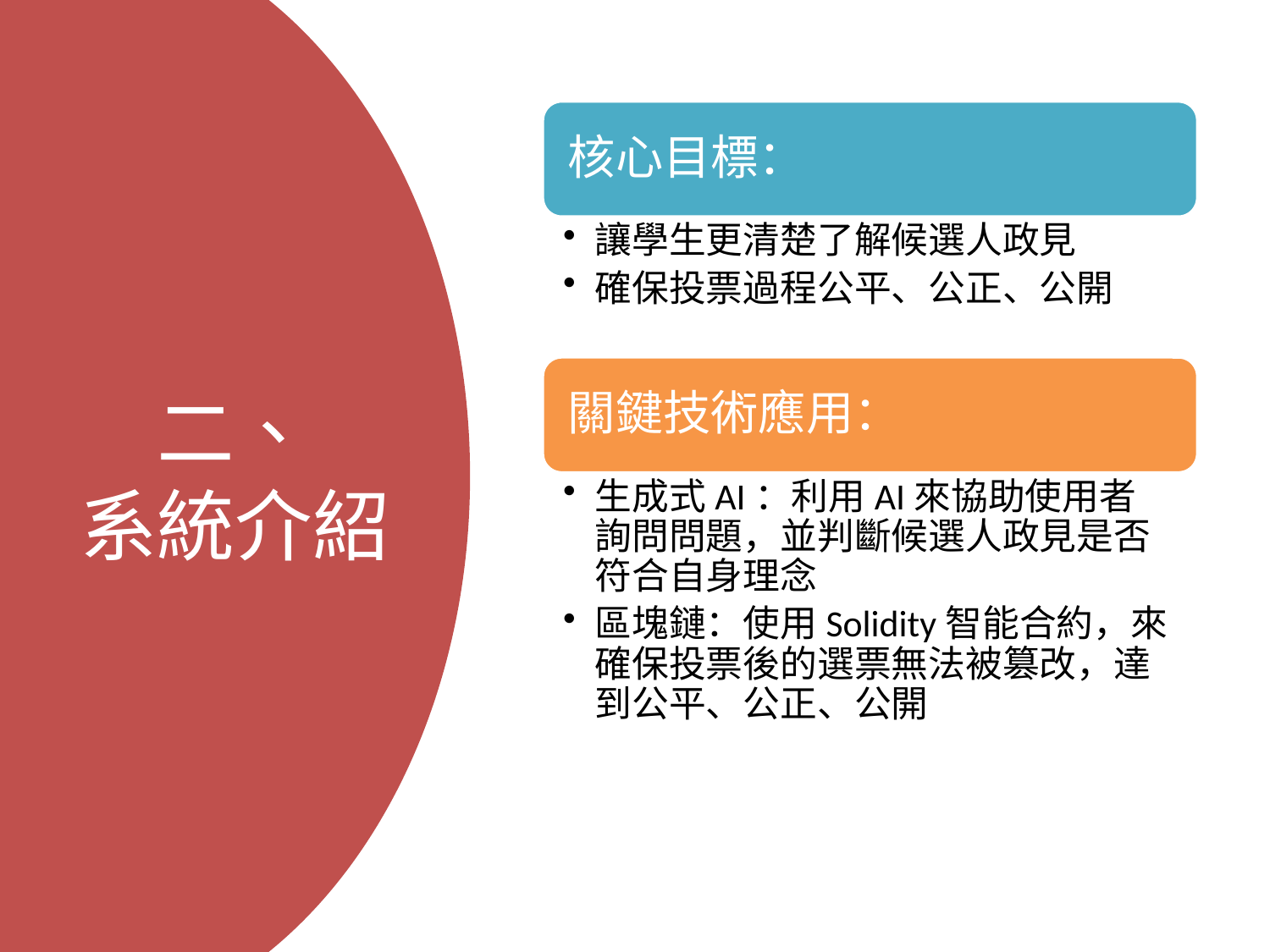

核心目標：
讓學生更清楚了解候選人政見
確保投票過程公平、公正、公開
關鍵技術應用：
生成式AI：利用AI來協助使用者詢問問題，並判斷候選人政見是否符合自身理念
區塊鏈：使用Solidity智能合約，來確保投票後的選票無法被篡改，達到公平、公正、公開
# 二、 系統介紹